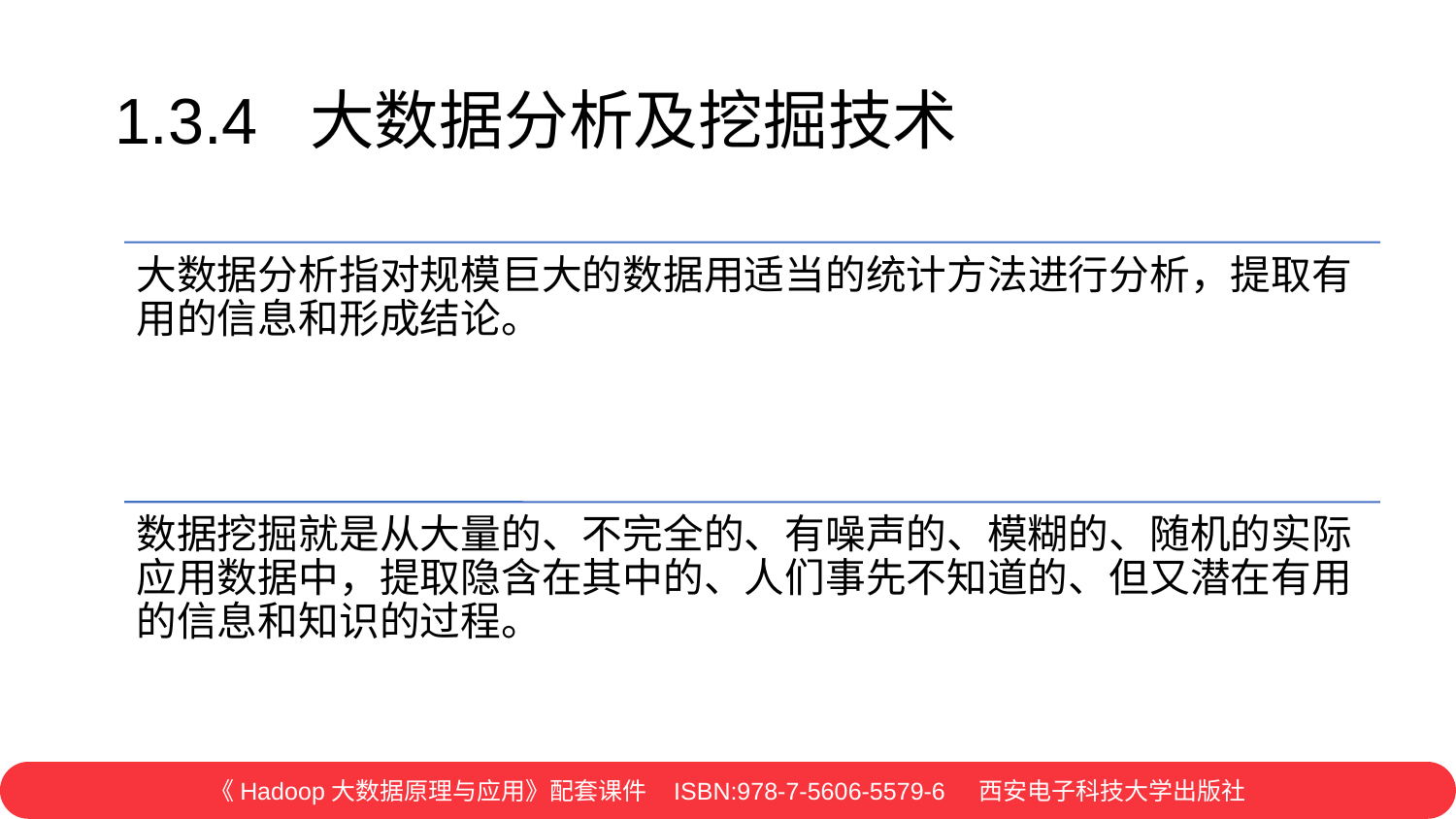

# 1.3.4  大数据分析及挖掘技术
大数据分析指对规模巨大的数据用适当的统计方法进行分析，提取有用的信息和形成结论。
数据挖掘就是从大量的、不完全的、有噪声的、模糊的、随机的实际应用数据中，提取隐含在其中的、人们事先不知道的、但又潜在有用的信息和知识的过程。